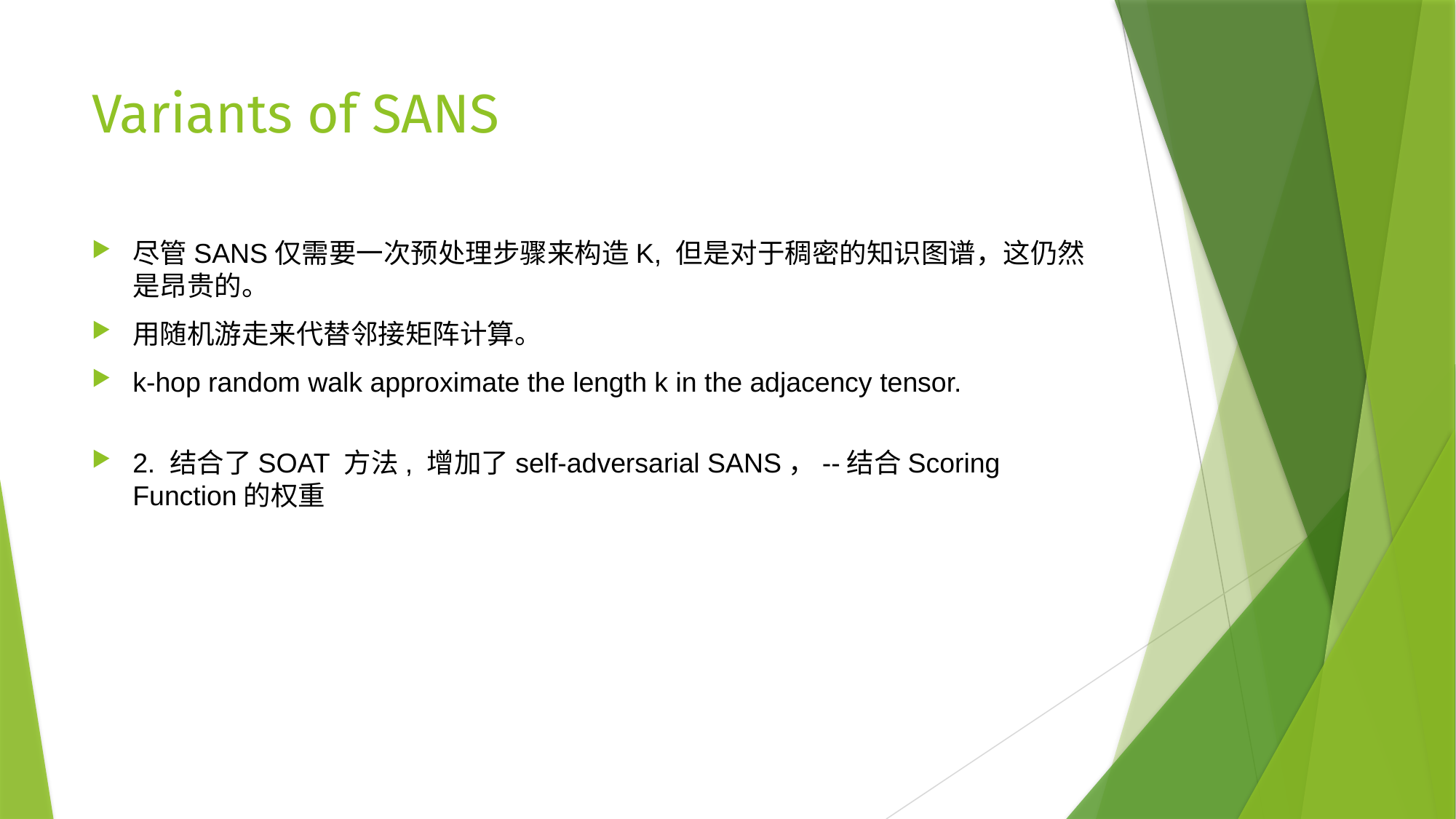

# Variants of SANS
尽管SANS仅需要一次预处理步骤来构造K, 但是对于稠密的知识图谱，这仍然是昂贵的。
用随机游走来代替邻接矩阵计算。
k-hop random walk approximate the length k in the adjacency tensor.
2. 结合了SOAT 方法, 增加了self-adversarial SANS，--结合Scoring Function的权重